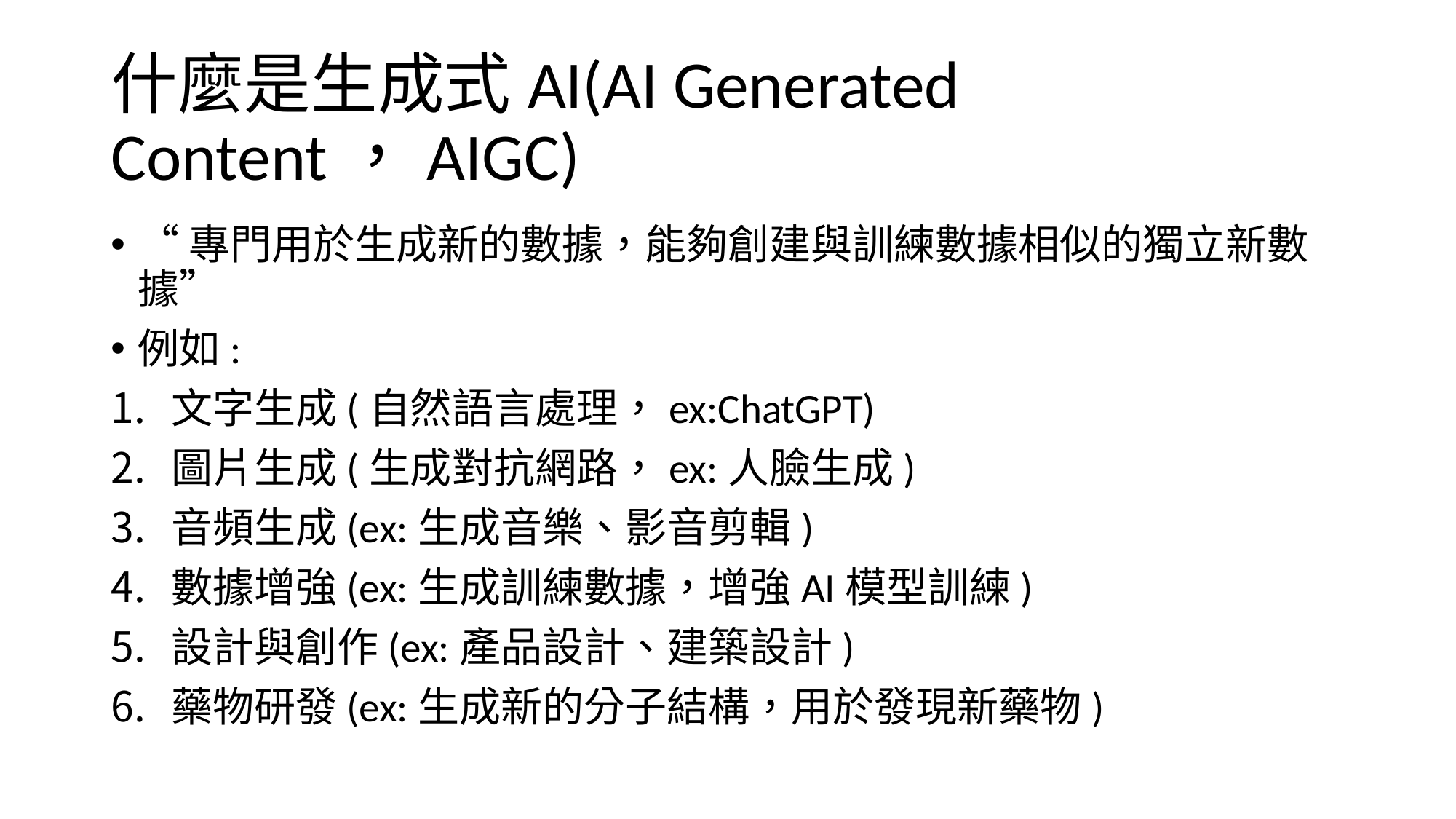

# 什麼是生成式AI(AI Generated Content，AIGC)
“專門用於生成新的數據，能夠創建與訓練數據相似的獨立新數據”
例如:
文字生成(自然語言處理，ex:ChatGPT)
圖片生成(生成對抗網路，ex:人臉生成)
音頻生成(ex:生成音樂、影音剪輯)
數據增強(ex:生成訓練數據，增強AI模型訓練)
設計與創作(ex:產品設計、建築設計)
藥物研發(ex:生成新的分子結構，用於發現新藥物)